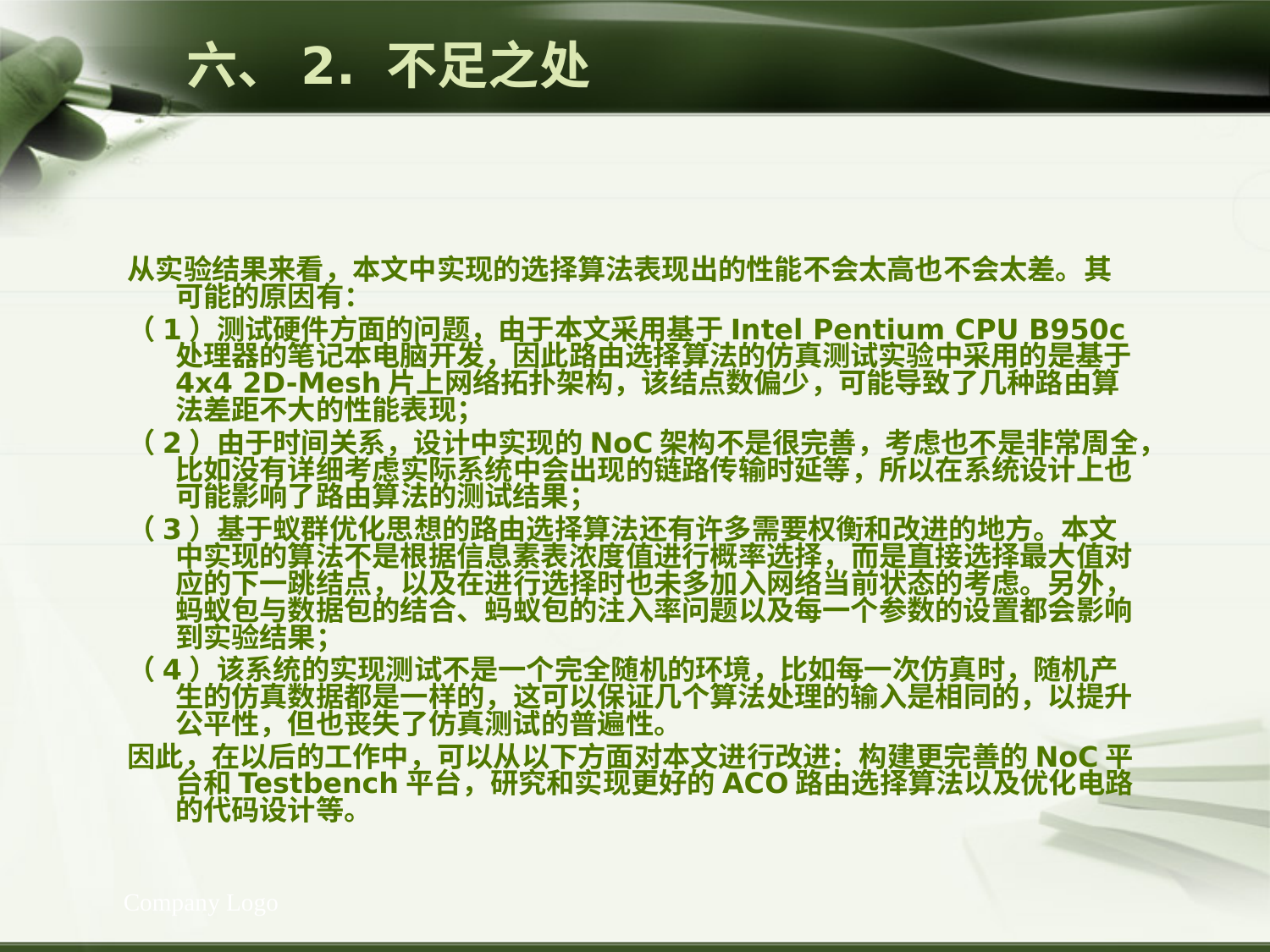

# 六、2. 不足之处

从实验结果来看，本文中实现的选择算法表现出的性能不会太高也不会太差。其可能的原因有：
（1）测试硬件方面的问题，由于本文采用基于Intel Pentium CPU B950c处理器的笔记本电脑开发，因此路由选择算法的仿真测试实验中采用的是基于4x4 2D-Mesh片上网络拓扑架构，该结点数偏少，可能导致了几种路由算法差距不大的性能表现；
（2）由于时间关系，设计中实现的NoC架构不是很完善，考虑也不是非常周全，比如没有详细考虑实际系统中会出现的链路传输时延等，所以在系统设计上也可能影响了路由算法的测试结果；
（3）基于蚁群优化思想的路由选择算法还有许多需要权衡和改进的地方。本文中实现的算法不是根据信息素表浓度值进行概率选择，而是直接选择最大值对应的下一跳结点，以及在进行选择时也未多加入网络当前状态的考虑。另外，蚂蚁包与数据包的结合、蚂蚁包的注入率问题以及每一个参数的设置都会影响到实验结果；
（4）该系统的实现测试不是一个完全随机的环境，比如每一次仿真时，随机产生的仿真数据都是一样的，这可以保证几个算法处理的输入是相同的，以提升公平性，但也丧失了仿真测试的普遍性。
因此，在以后的工作中，可以从以下方面对本文进行改进：构建更完善的NoC平台和Testbench平台，研究和实现更好的ACO路由选择算法以及优化电路的代码设计等。
Company Logo